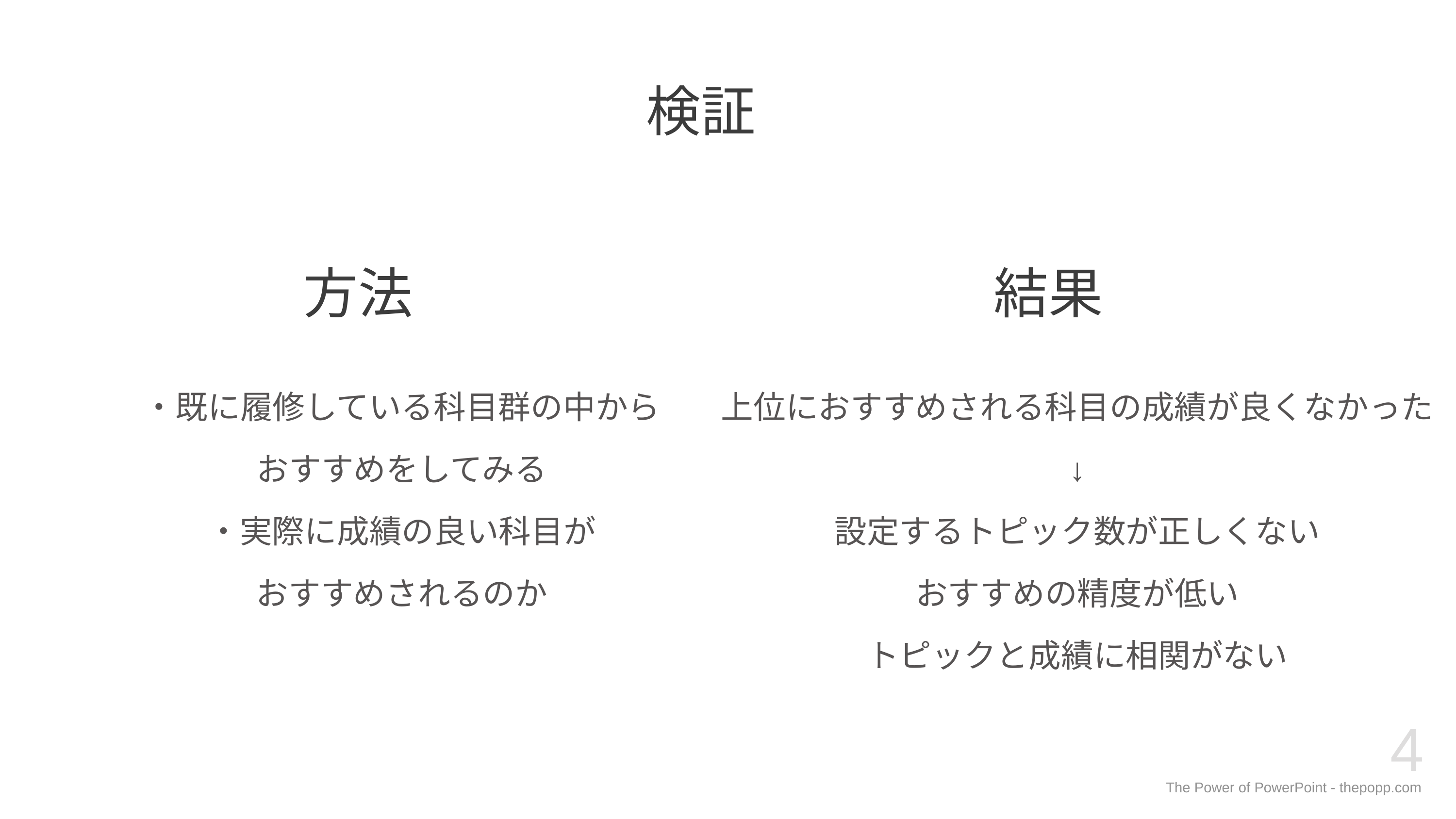

検証
結果
# 方法
上位におすすめされる科目の成績が良くなかった
↓
設定するトピック数が正しくない
おすすめの精度が低い
トピックと成績に相関がない

・既に履修している科目群の中から
おすすめをしてみる
・実際に成績の良い科目が
おすすめされるのか
4
The Power of PowerPoint - thepopp.com